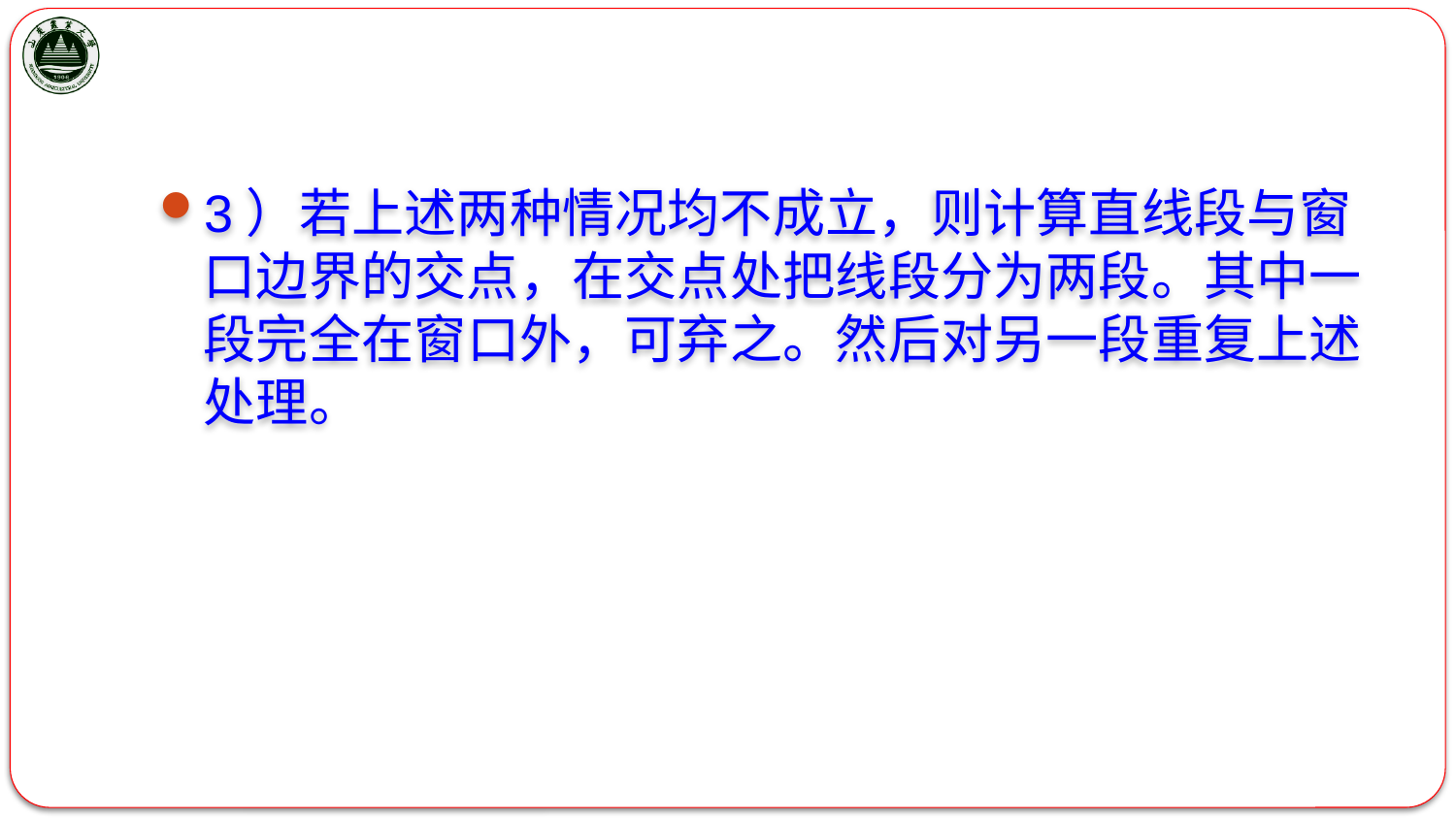

#
3）若上述两种情况均不成立，则计算直线段与窗口边界的交点，在交点处把线段分为两段。其中一段完全在窗口外，可弃之。然后对另一段重复上述处理。